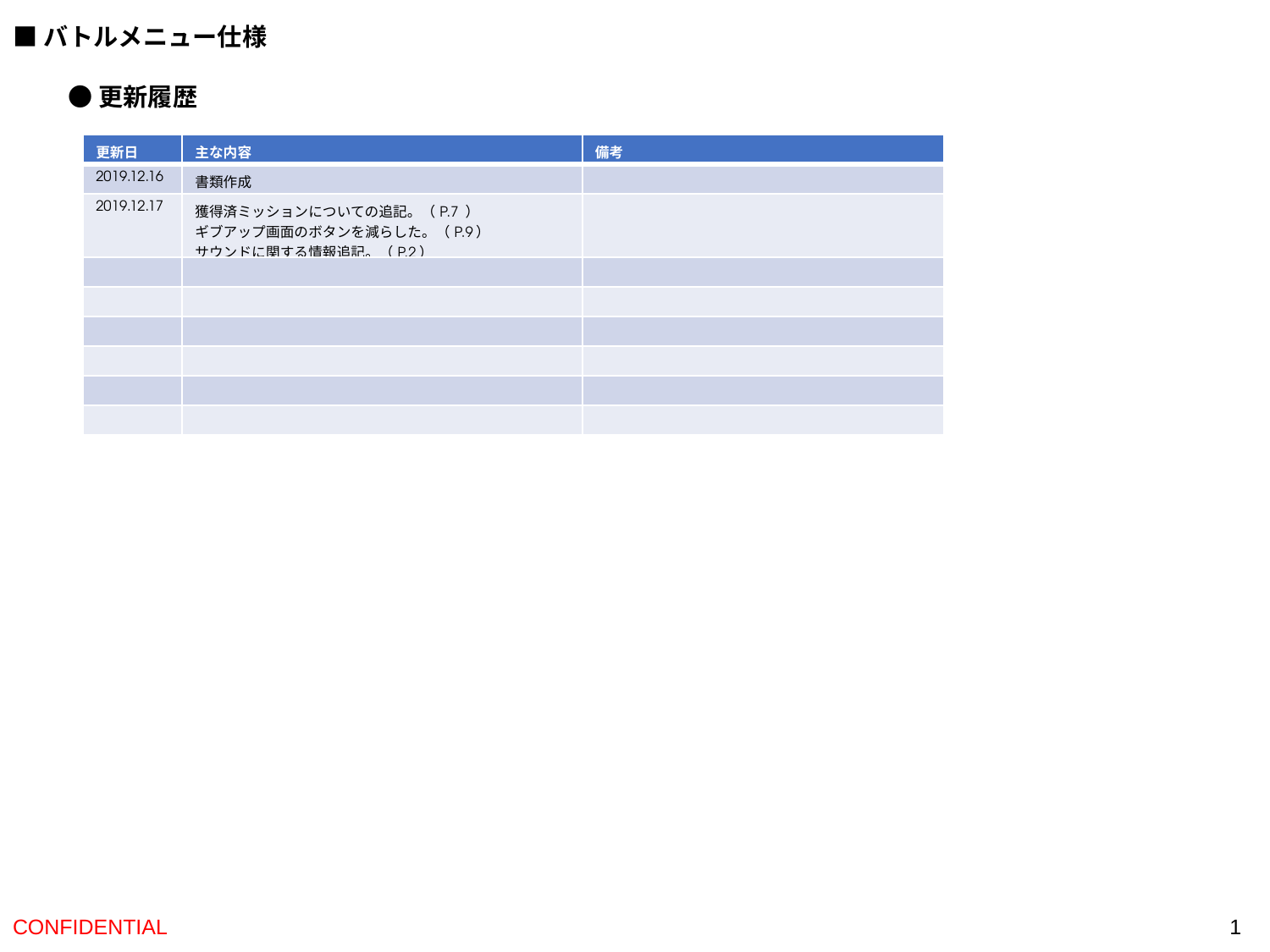

■バトルメニュー仕様
●更新履歴
| 更新日 | 主な内容 | 備考 |
| --- | --- | --- |
| 2019.12.16 | 書類作成 |  |
| 2019.12.17 | 獲得済ミッションについての追記。（P.7 ） ギブアップ画面のボタンを減らした。（P.9） サウンドに関する情報追記。（P.2） |  |
|  |  |  |
|  |  |  |
|  |  |  |
|  |  |  |
|  |  |  |
|  |  |  |
1
CONFIDENTIAL